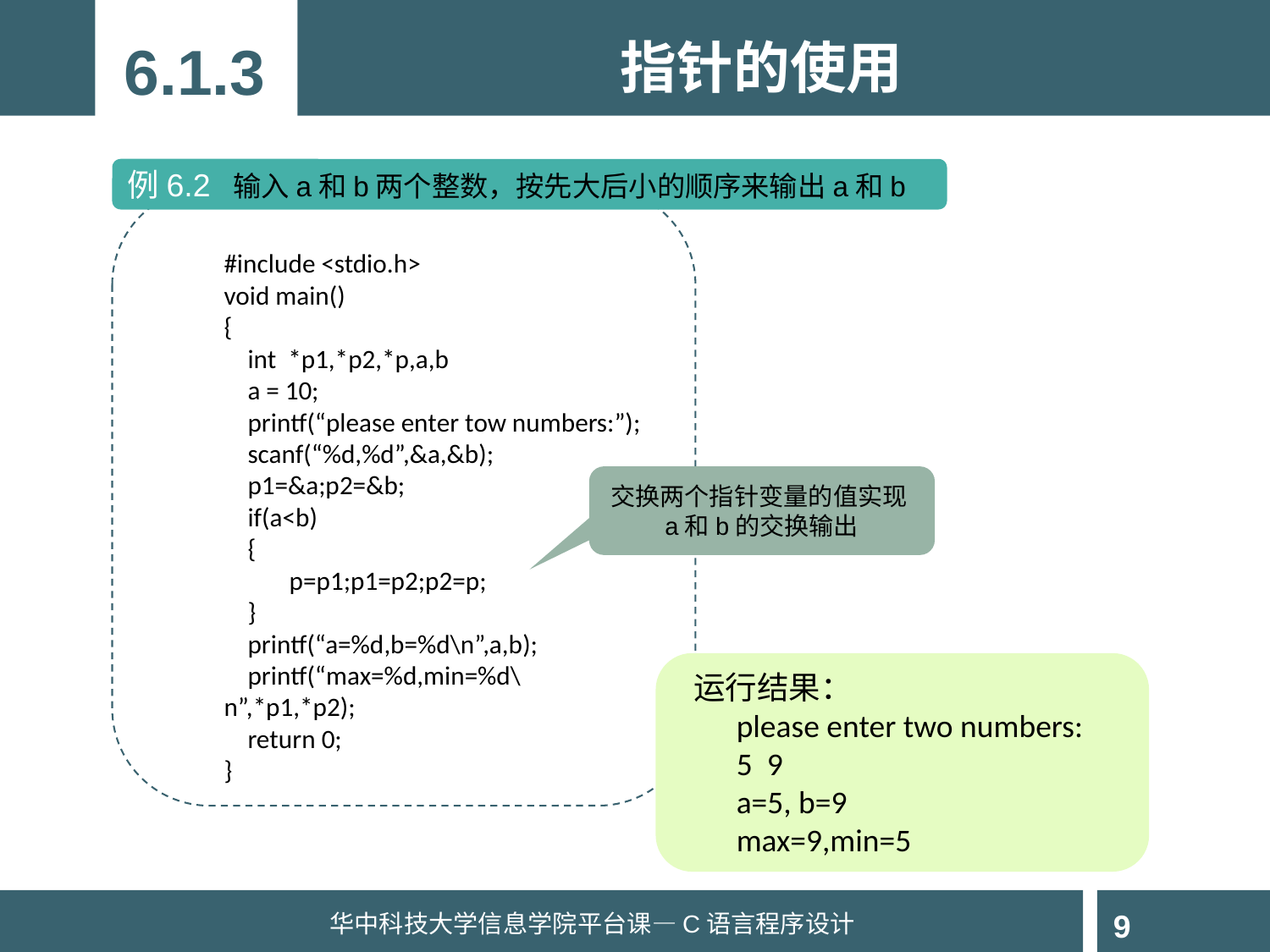

6.1.3
指针的使用
例6.2  输入a和b两个整数，按先大后小的顺序来输出a和b

#include <stdio.h>
void main()
{
    int  *p1,*p2,*p,a,b
    a = 10;
    printf(“please enter tow numbers:”);
    scanf(“%d,%d”,&a,&b);
    p1=&a;p2=&b;
    if(a<b)
    {
           p=p1;p1=p2;p2=p;
    }
    printf(“a=%d,b=%d\n”,a,b);
    printf(“max=%d,min=%d\n”,*p1,*p2);
    return 0;
}
交换两个指针变量的值实现a和b的交换输出
 运行结果：
        please enter two numbers:
        5  9
        a=5, b=9
        max=9,min=5